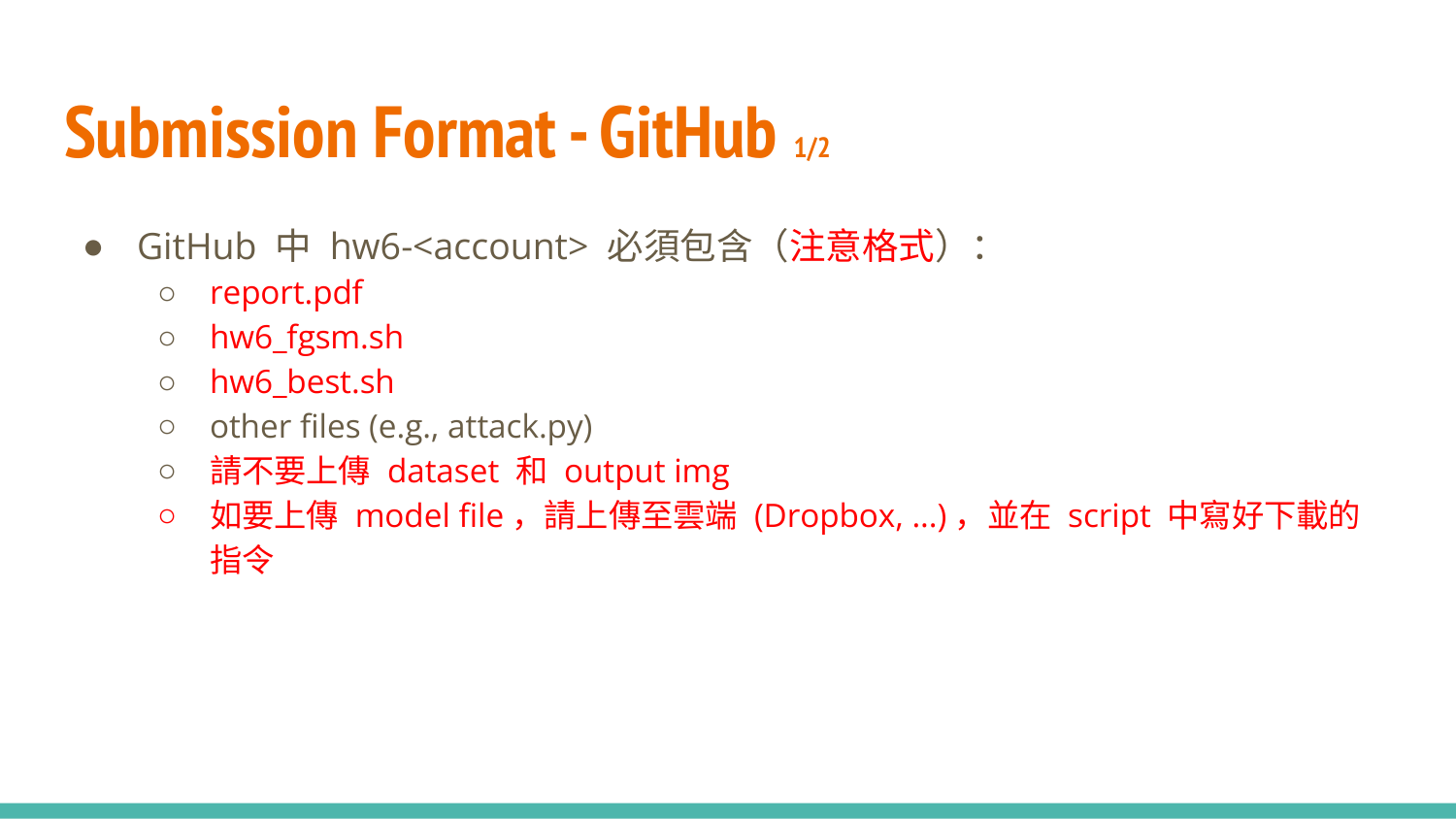

# Submission Format - GitHub 1/2
GitHub 中 hw6-<account> 必須包含（注意格式）：
report.pdf
hw6_fgsm.sh
hw6_best.sh
other files (e.g., attack.py)
請不要上傳 dataset 和 output img
如要上傳 model file，請上傳至雲端 (Dropbox, ...)，並在 script 中寫好下載的指令